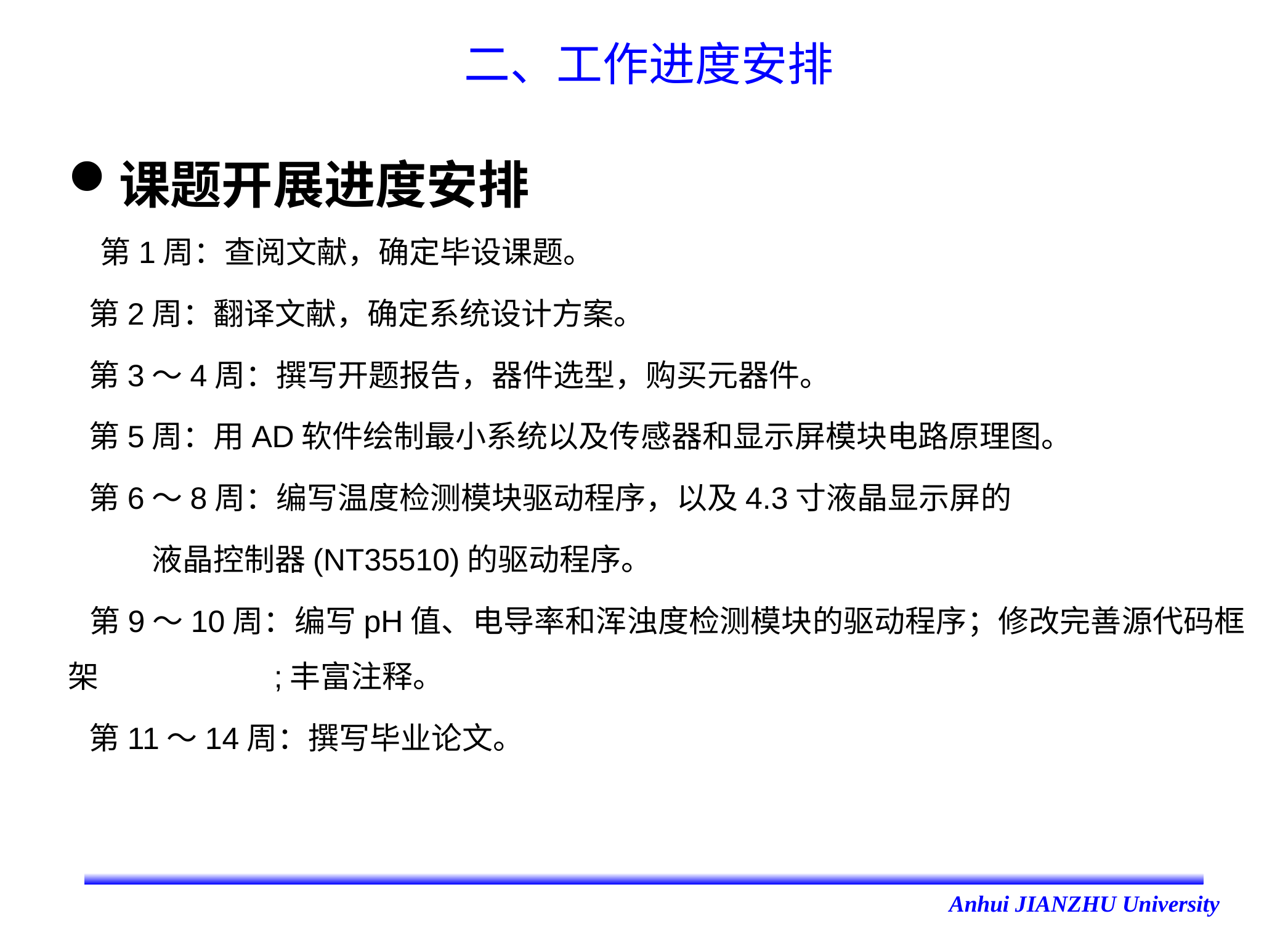

# 二、工作进度安排
课题开展进度安排
第1周：查阅文献，确定毕设课题。
  第2周：翻译文献，确定系统设计方案。
  第3～4周：撰写开题报告，器件选型，购买元器件。
  第5周：用AD软件绘制最小系统以及传感器和显示屏模块电路原理图。
  第6～8周：编写温度检测模块驱动程序，以及4.3寸液晶显示屏的
           液晶控制器(NT35510)的驱动程序。
  第9～10周：编写pH值、电导率和浑浊度检测模块的驱动程序；修改完善源代码框架		  ;丰富注释。
  第11～14周：撰写毕业论文。